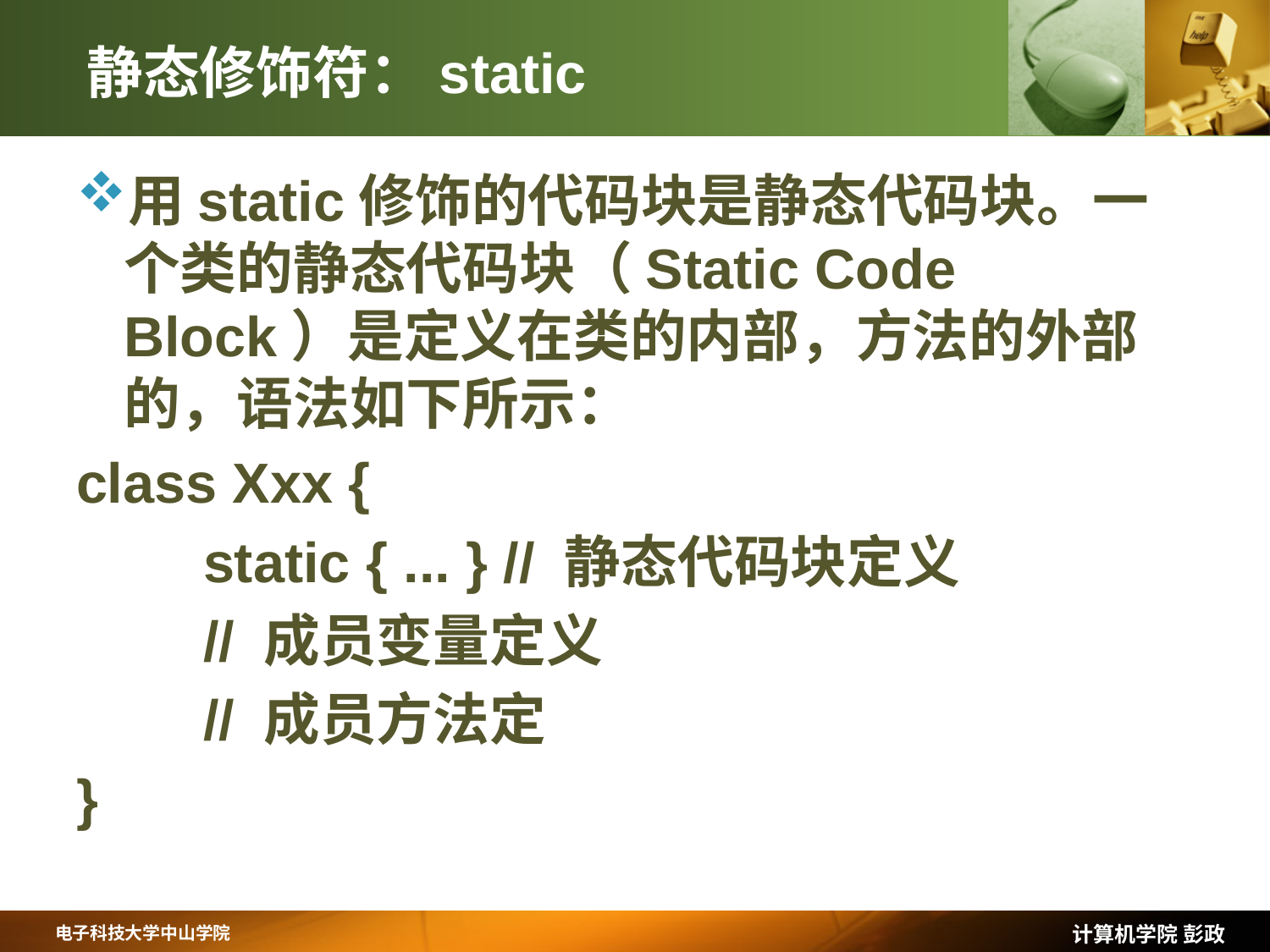

# 静态修饰符：static
用static修饰的代码块是静态代码块。一个类的静态代码块（Static Code Block）是定义在类的内部，方法的外部的，语法如下所示：
class Xxx {
	static { ... } // 静态代码块定义
	// 成员变量定义
	// 成员方法定
}

计算机学院 彭政
电子科技大学中山学院